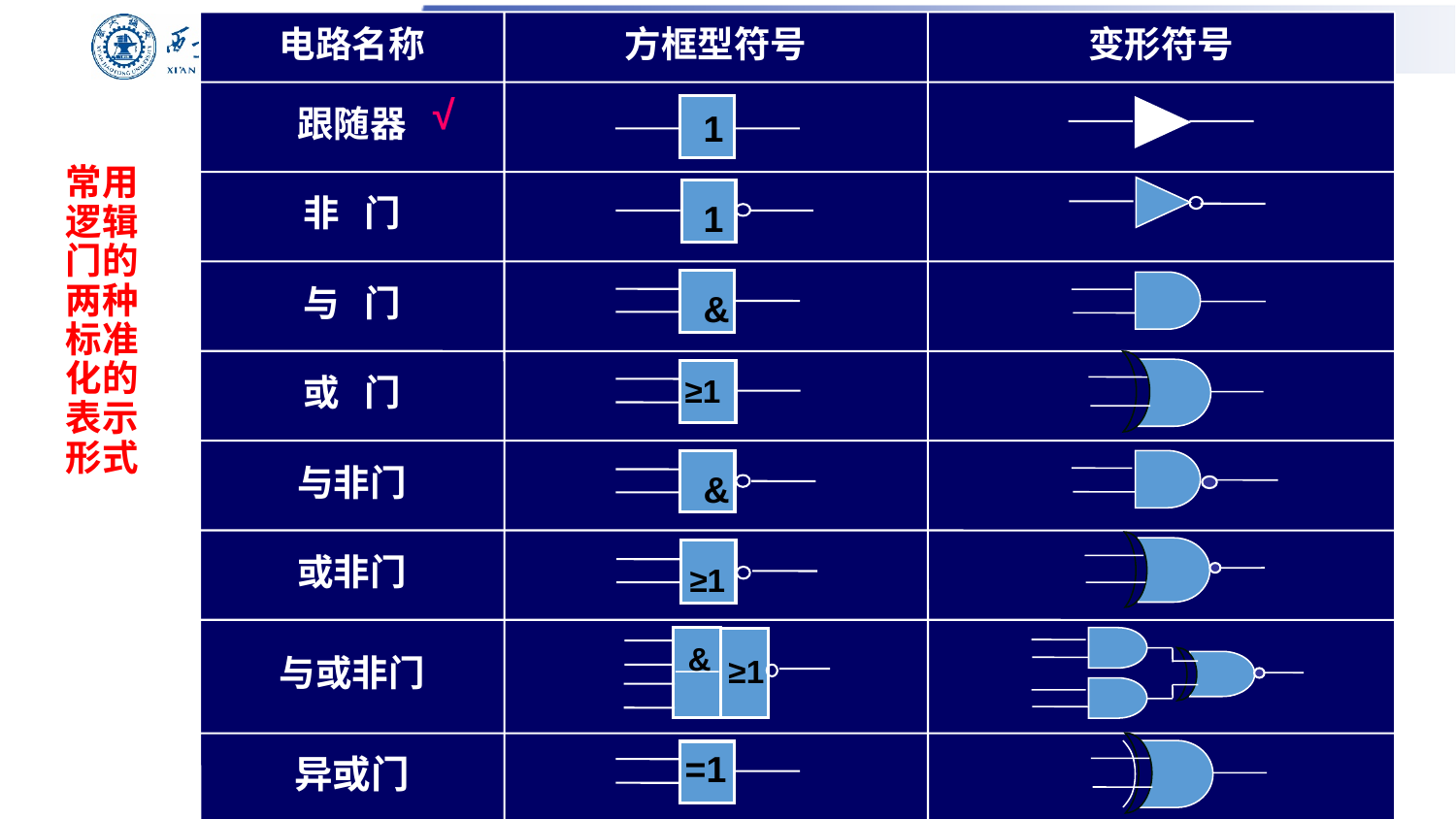

电路名称

方框型符号

变形符号

跟随器

1

非   门

1

与   门

&

或   门

≥1

与非门

&

或非门

≥1

与或非门

&

≥1

异或门

=1

√
# 常用逻辑门的两种标准化的表示形式